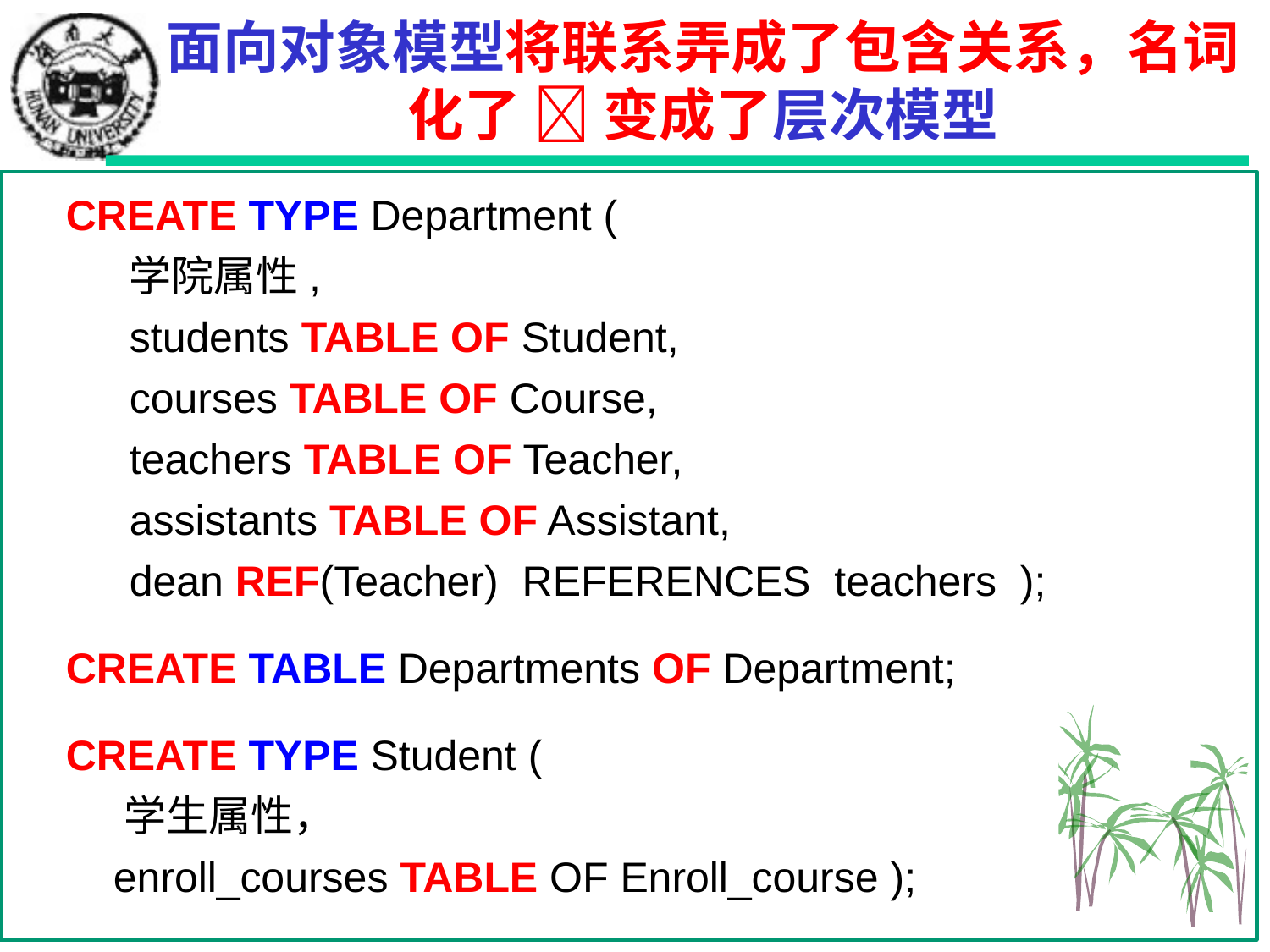

# 面向对象模型将联系弄成了包含关系，名词化了 ⇒ 变成了层次模型
CREATE TYPE Department (
学院属性,
students TABLE OF Student,
courses TABLE OF Course,
teachers TABLE OF Teacher,
assistants TABLE OF Assistant,
dean REF(Teacher)  REFERENCES  teachers  );
CREATE TABLE Departments OF Department;
CREATE TYPE Student (
     学生属性，
    enroll_courses TABLE OF Enroll_course );